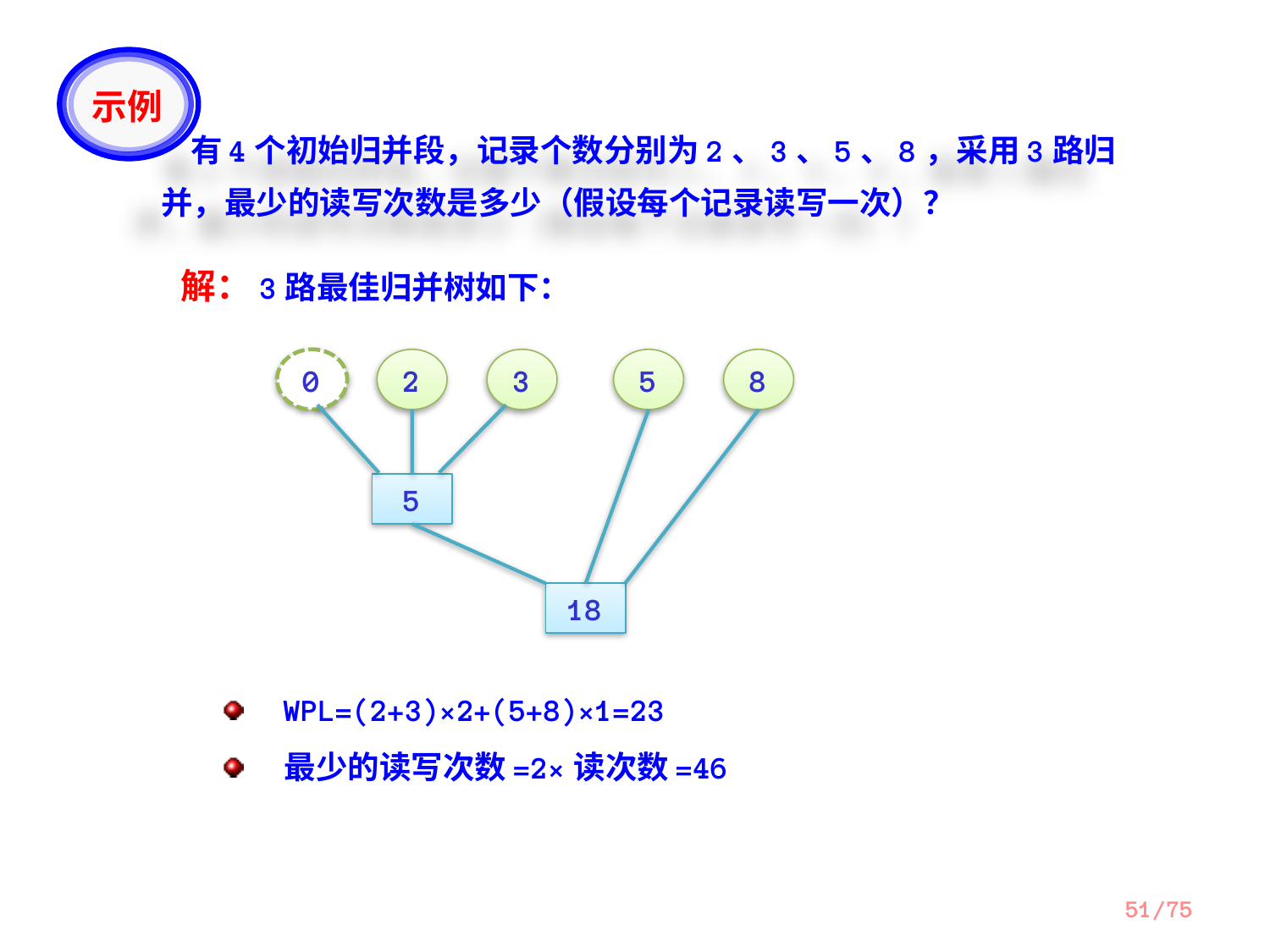

示例
   有4个初始归并段，记录个数分别为2、3、5、8，采用3路归并，最少的读写次数是多少（假设每个记录读写一次）？
解：3路最佳归并树如下：
0
2
3
5
8

5
18
WPL=(2+3)×2+(5+8)×1=23
最少的读写次数=2×读次数=46
51/75